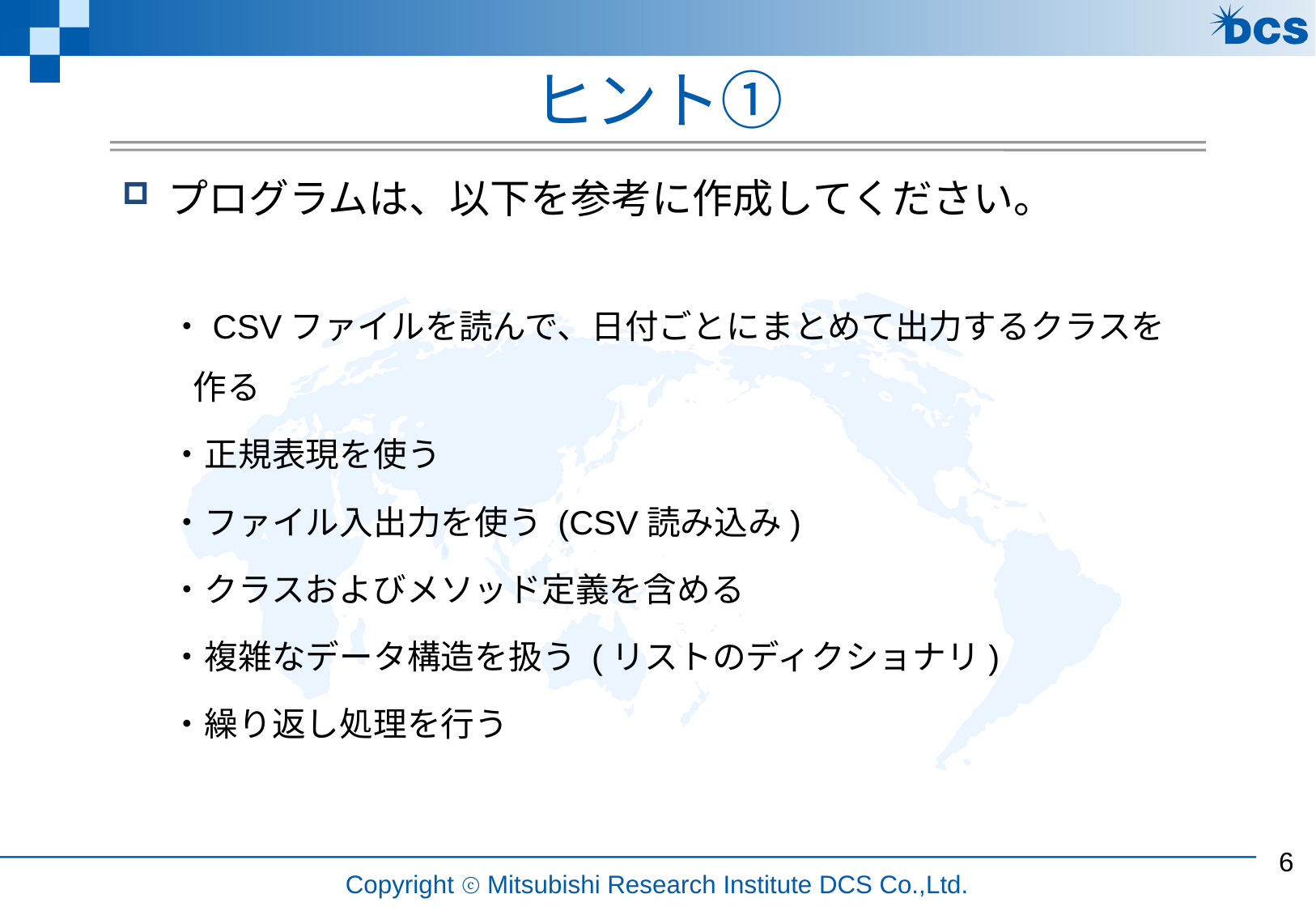

# ヒント①
プログラムは、以下を参考に作成してください。

・CSVファイルを読んで、日付ごとにまとめて出力するクラスを作る
・正規表現を使う
・ファイル入出力を使う (CSV読み込み)
・クラスおよびメソッド定義を含める
・複雑なデータ構造を扱う (リストのディクショナリ)
・繰り返し処理を行う
6
Copyright ⓒ Mitsubishi Research Institute DCS Co.,Ltd.